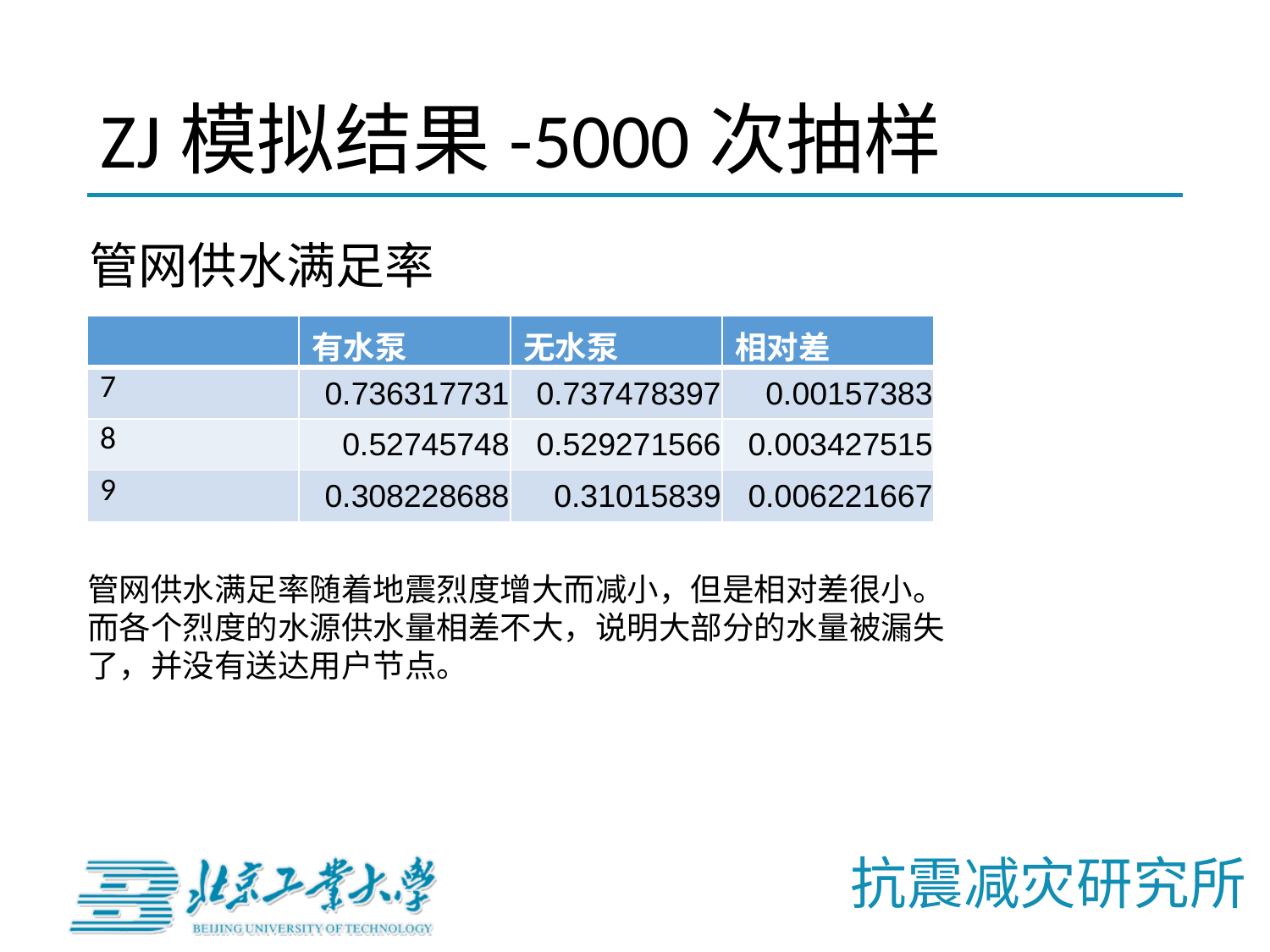

# ZJ模拟结果-5000次抽样
管网供水满足率
|  | 有水泵 | 无水泵 | 相对差 |
| --- | --- | --- | --- |
| 7 | 0.736317731 | 0.737478397 | 0.00157383 |
| 8 | 0.52745748 | 0.529271566 | 0.003427515 |
| 9 | 0.308228688 | 0.31015839 | 0.006221667 |
管网供水满足率随着地震烈度增大而减小，但是相对差很小。
而各个烈度的水源供水量相差不大，说明大部分的水量被漏失了，并没有送达用户节点。